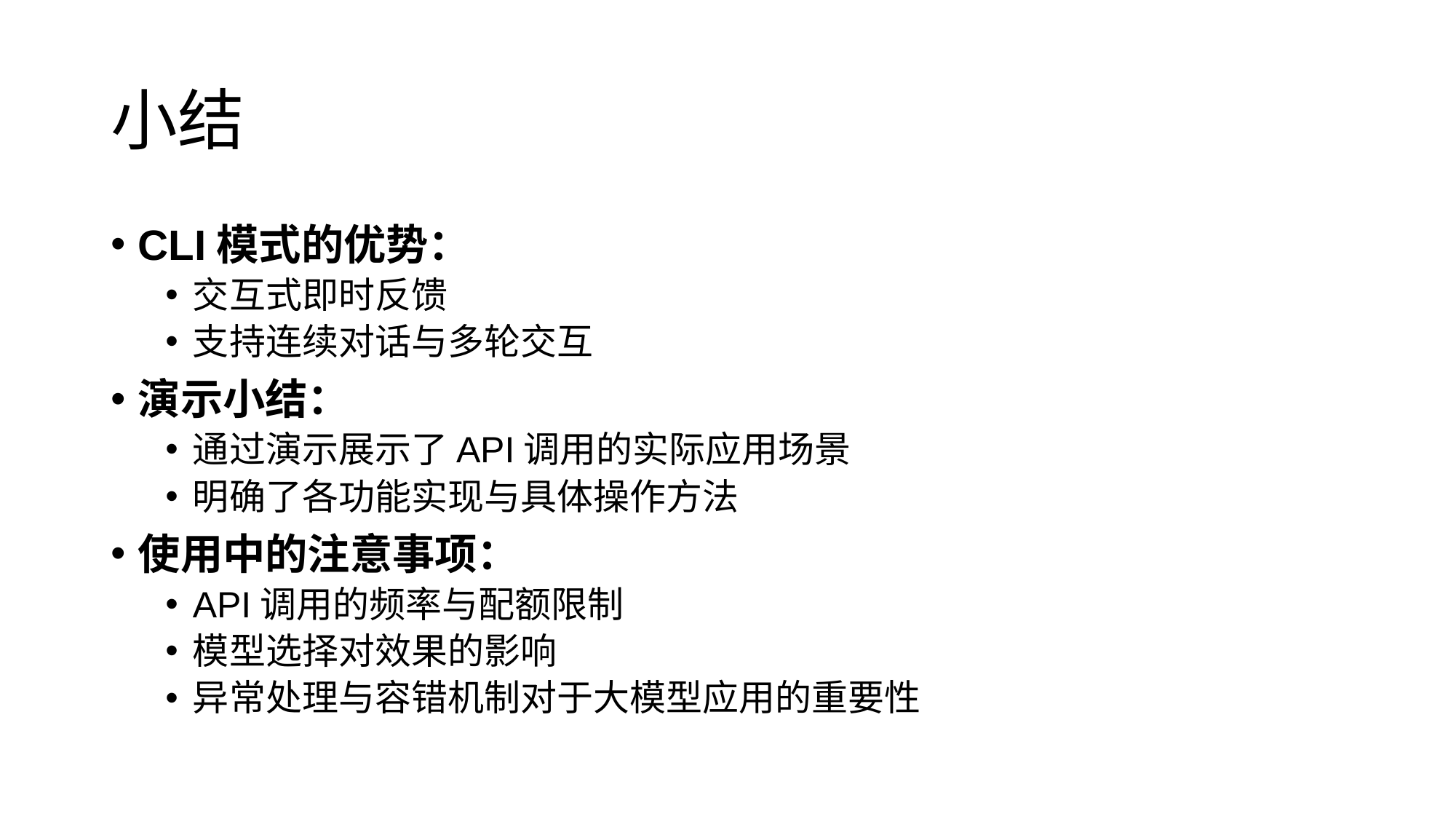

# 小结
CLI模式的优势：
交互式即时反馈
支持连续对话与多轮交互
演示小结：
通过演示展示了API调用的实际应用场景
明确了各功能实现与具体操作方法
使用中的注意事项：
API调用的频率与配额限制
模型选择对效果的影响
异常处理与容错机制对于大模型应用的重要性